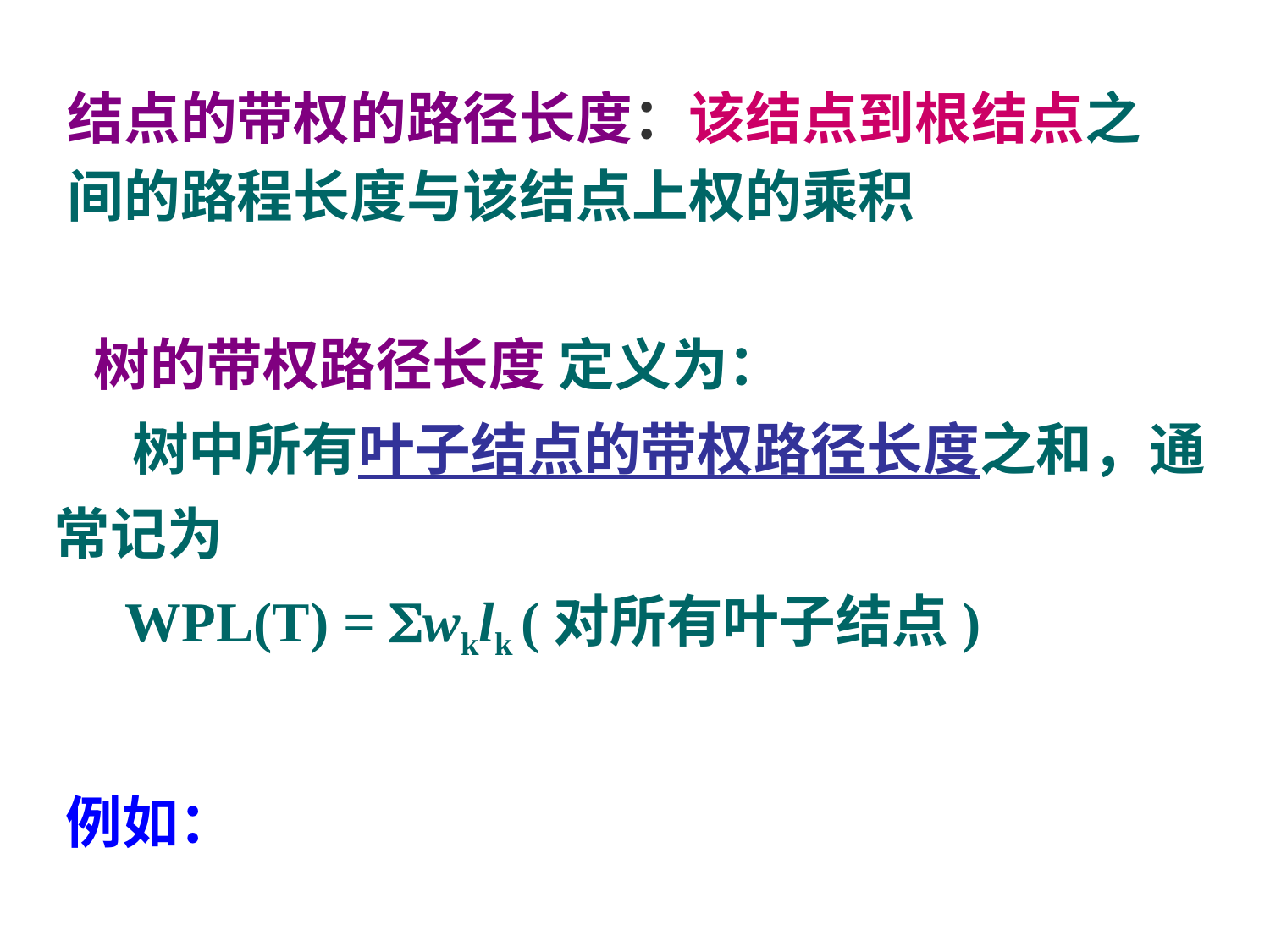

结点的带权的路径长度：该结点到根结点之间的路程长度与该结点上权的乘积
  树的带权路径长度 定义为：
     树中所有叶子结点的带权路径长度之和，通常记为
     WPL(T) = Σwklk (对所有叶子结点)
例如：